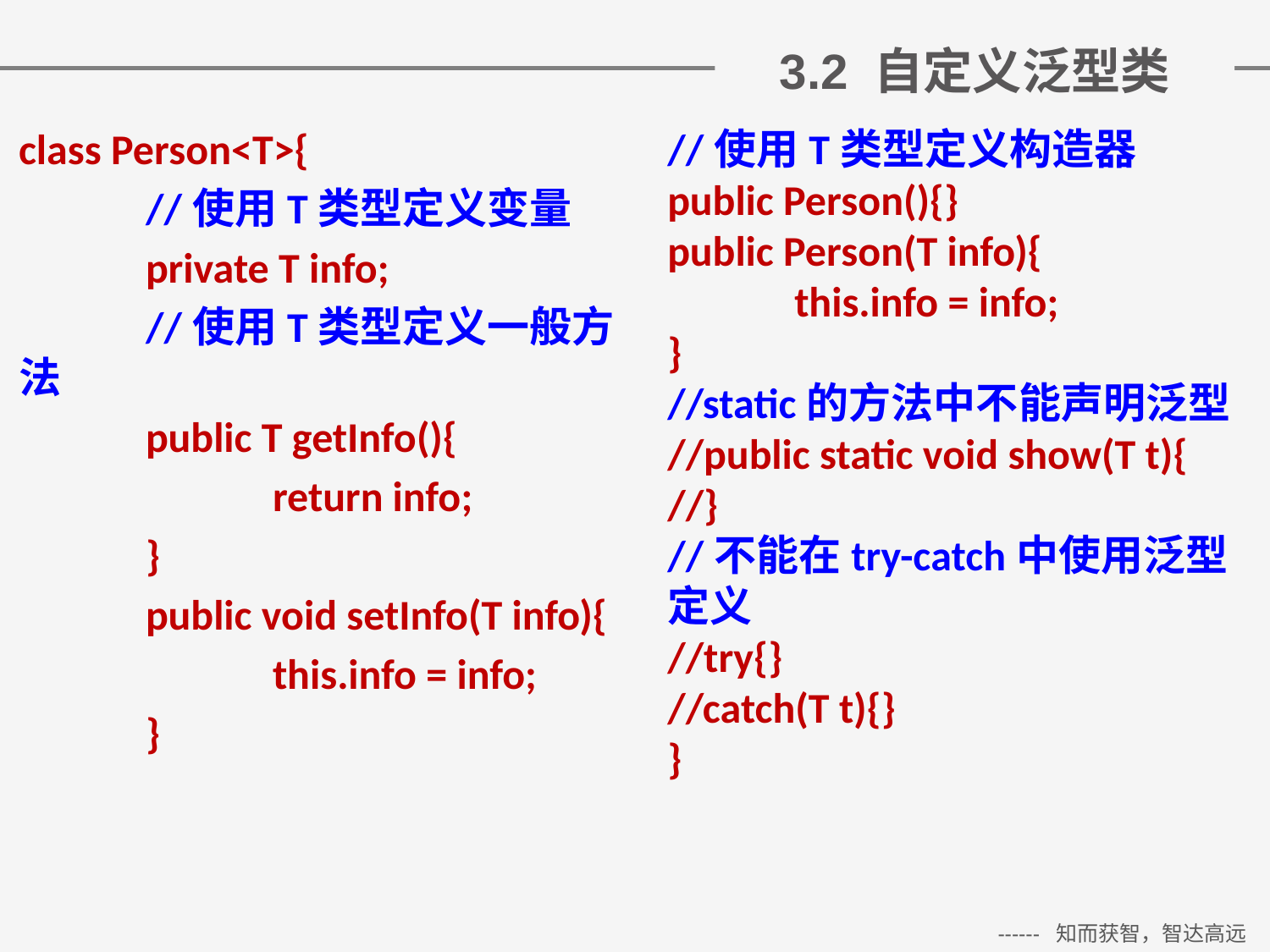

# 3.2 自定义泛型类
//使用T类型定义构造器
public Person(){}
public Person(T info){
	this.info = info;
}
//static的方法中不能声明泛型
//public static void show(T t){
//}
//不能在try-catch中使用泛型定义
//try{}
//catch(T t){}
}

class Person<T>{
	//使用T类型定义变量
	private T info;
	//使用T类型定义一般方法
	public T getInfo(){
		return info;
	}
	public void setInfo(T info){
		this.info = info;
	}